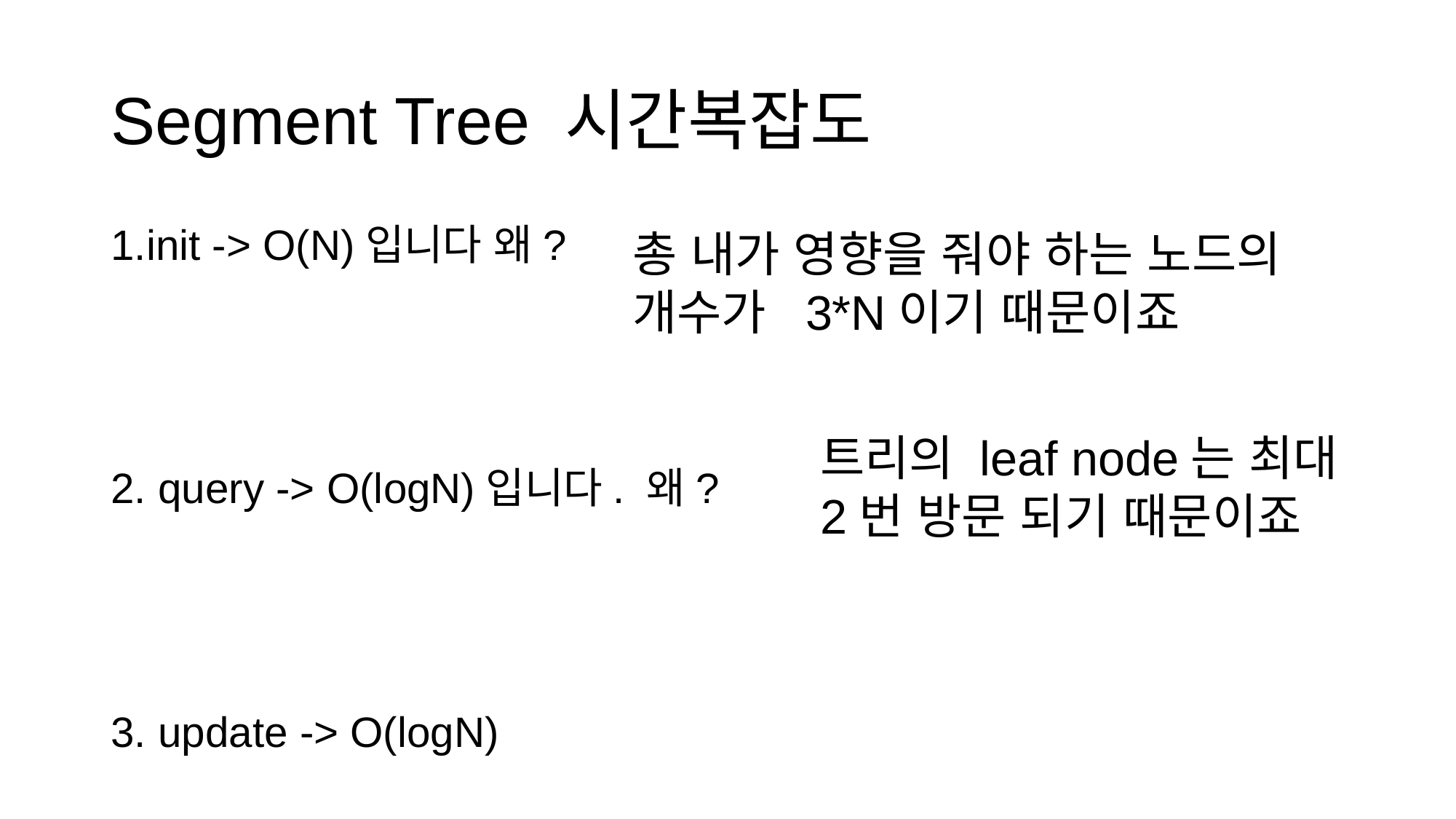

# Segment Tree 시간복잡도
1.init -> O(N)입니다 왜?

2. query -> O(logN)입니다. 왜?

3. update -> O(logN)
총 내가 영향을 줘야 하는 노드의 개수가  3*N이기 때문이죠

트리의 leaf node는 최대 2번 방문 되기 때문이죠